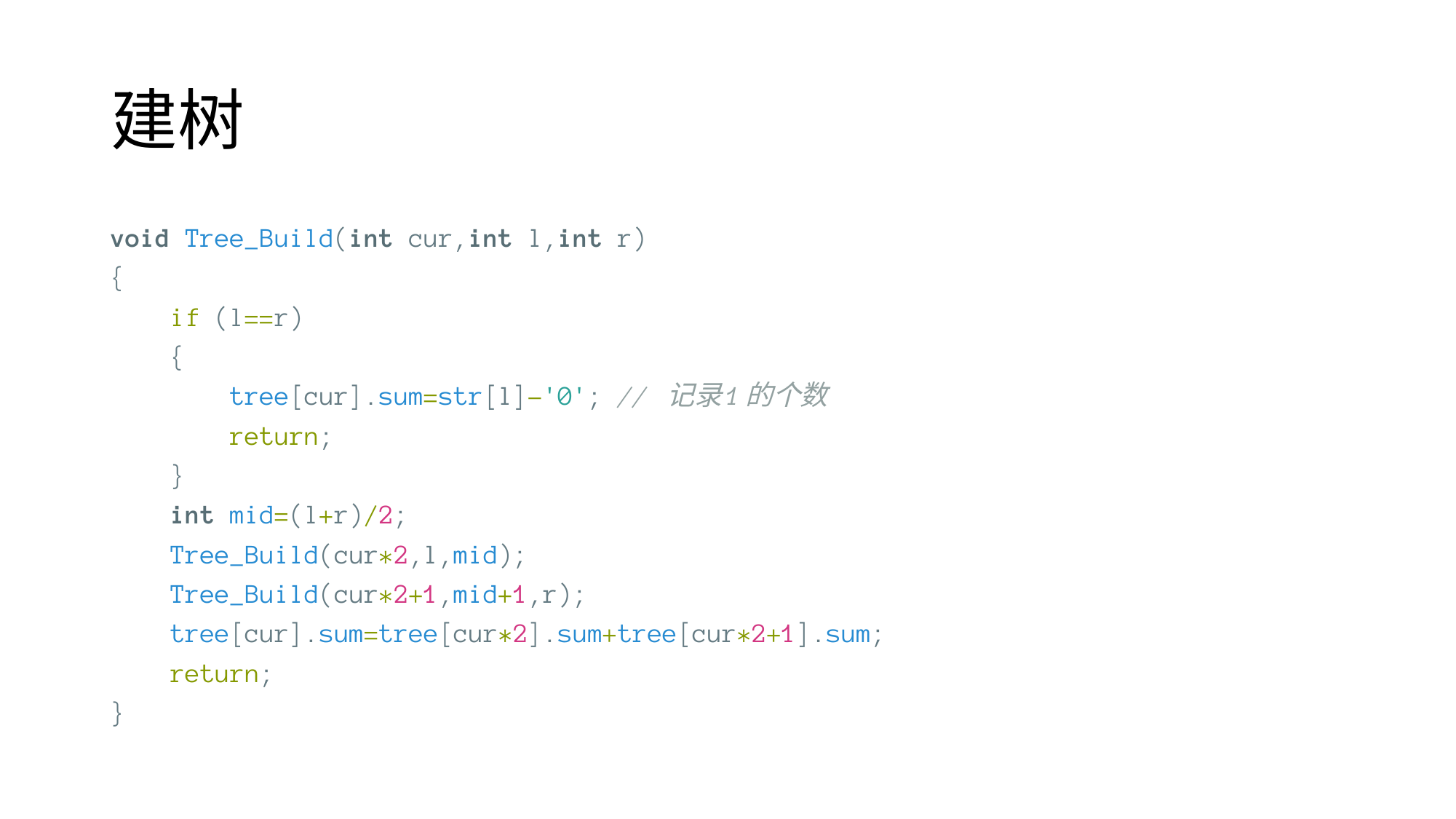

# 建树
void Tree_Build(int cur,int l,int r)
{
    if (l==r)
    {
        tree[cur].sum=str[l]-'0'; // 记录1的个数
        return;
    }
    int mid=(l+r)/2;
    Tree_Build(cur*2,l,mid);
    Tree_Build(cur*2+1,mid+1,r);
    tree[cur].sum=tree[cur*2].sum+tree[cur*2+1].sum;
    return;
}